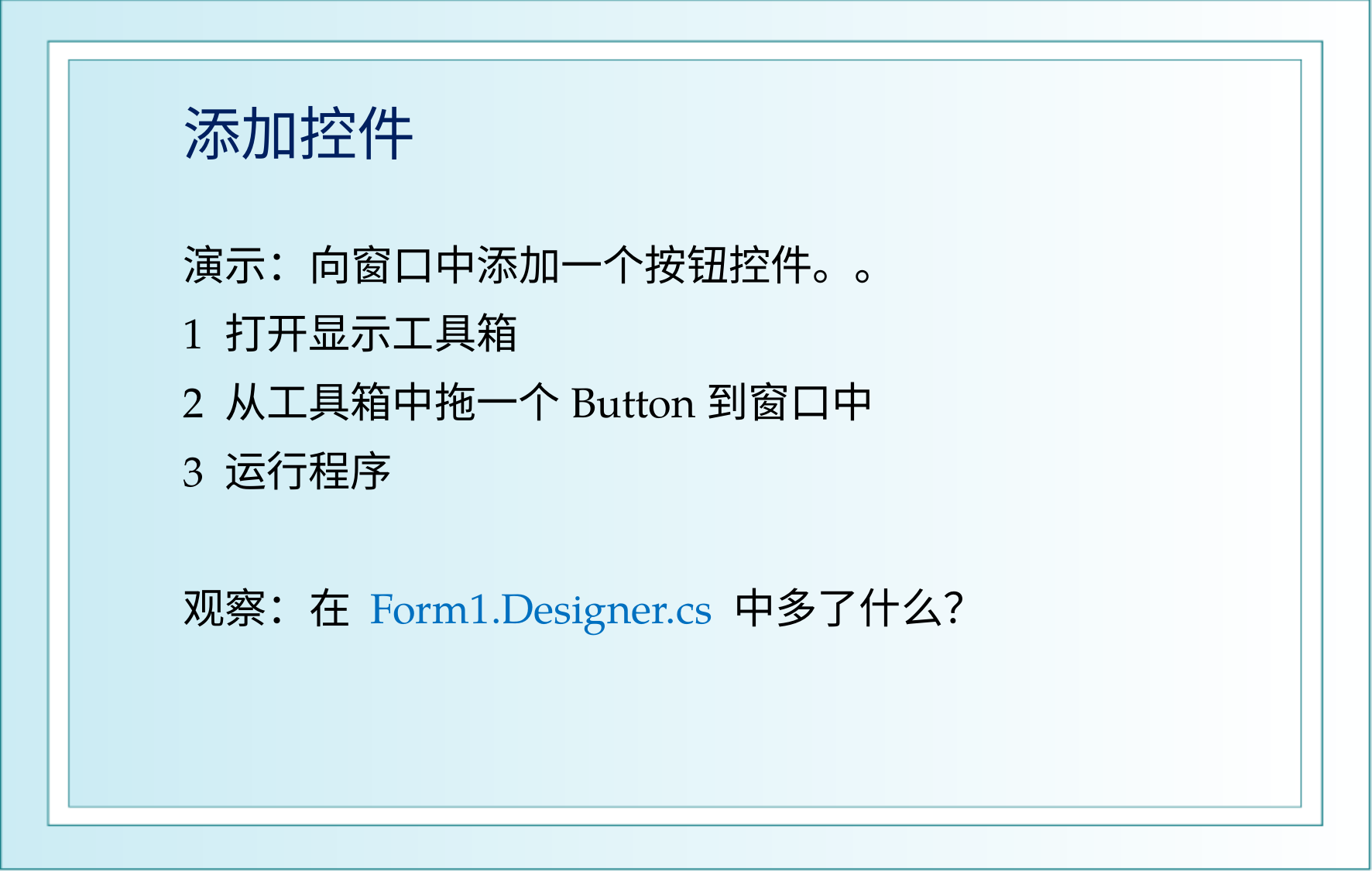

# 添加控件
演示：向窗口中添加一个按钮控件。。
1 打开显示工具箱
2 从工具箱中拖一个Button到窗口中
3 运行程序

观察：在 Form1.Designer.cs 中多了什么？